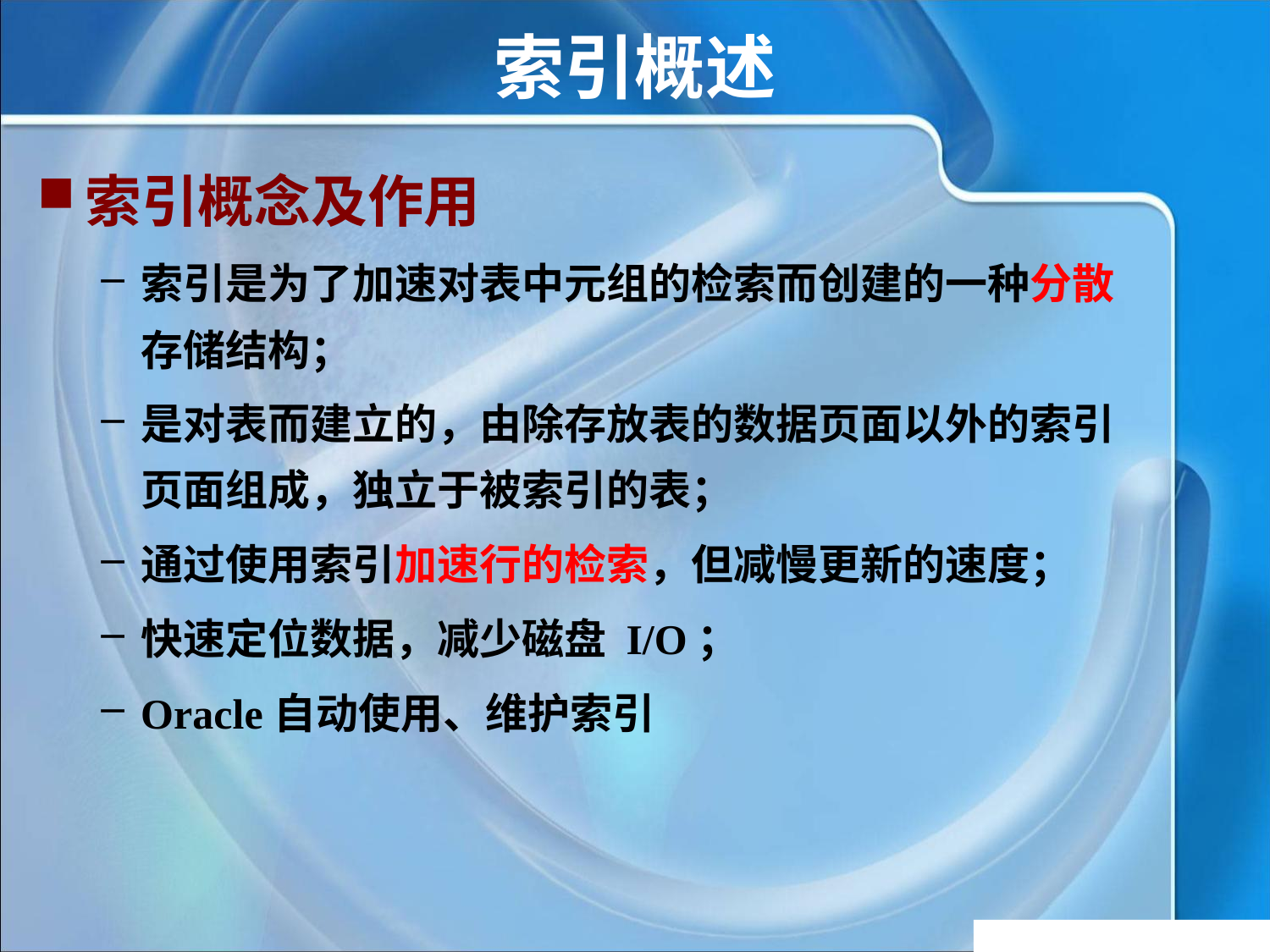

# 索引概述
索引概念及作用
索引是为了加速对表中元组的检索而创建的一种分散存储结构；
是对表而建立的，由除存放表的数据页面以外的索引页面组成，独立于被索引的表；
通过使用索引加速行的检索，但减慢更新的速度；
快速定位数据，减少磁盘 I/O；
Oracle自动使用、维护索引

73